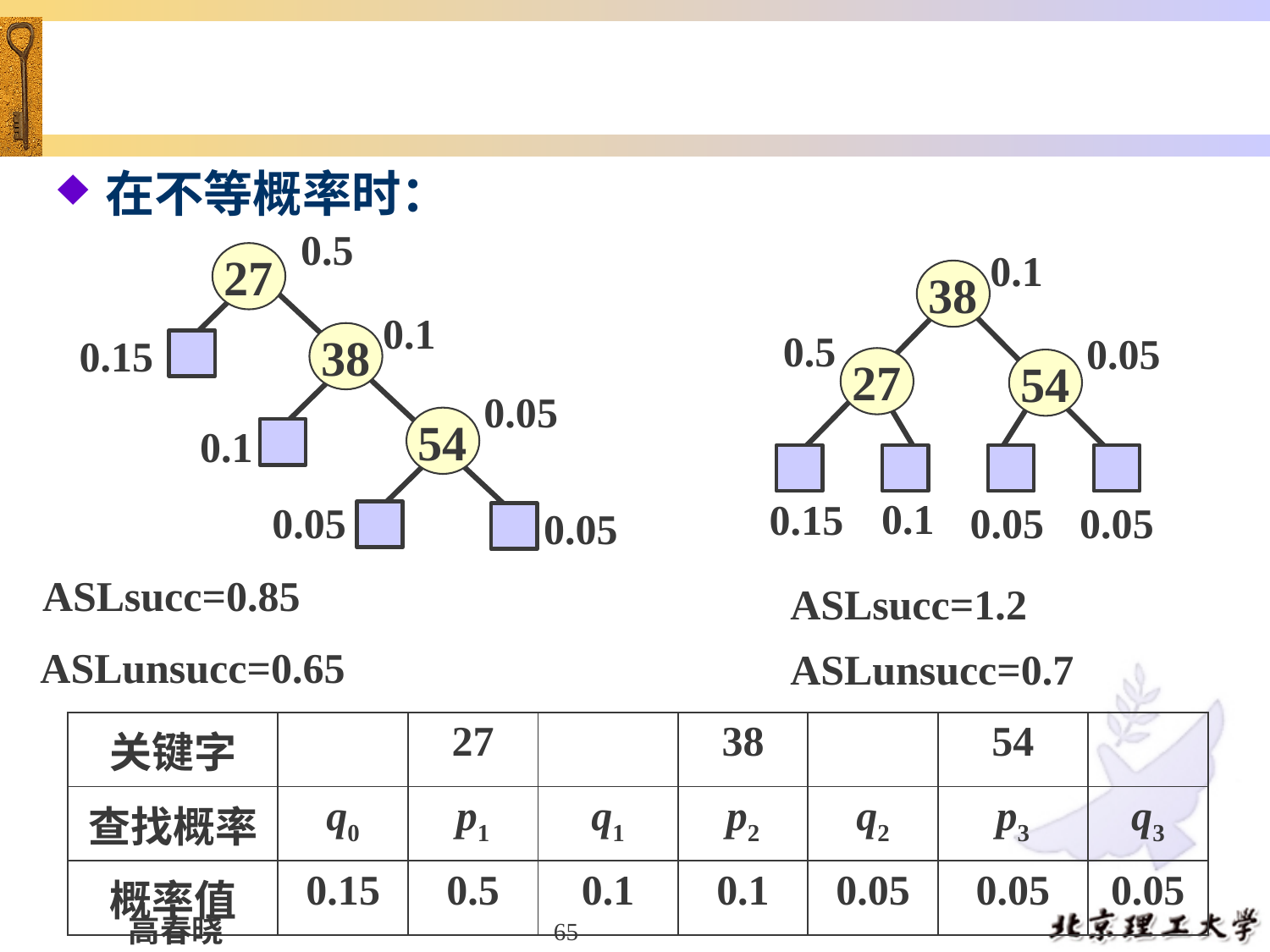

#
在不等概率时：
0.5
27

0.1
0.15
38

0.05

54
0.1

0.05
0.05

0.1
38

0.5
0.05
27
54

0.1
0.15
0.05
0.05
ASLsucc=0.85
ASLsucc=1.2
ASLunsucc=0.65
ASLunsucc=0.7
| 关键字 |  | 27 |  | 38 |  | 54 |  |
| --- | --- | --- | --- | --- | --- | --- | --- |
| 查找概率 | q0 | p1 | q1 | p2 | q2 | p3 | q3 |
| 概率值 | 0.15 | 0.5 | 0.1 | 0.1 | 0.05 | 0.05 | 0.05 |
65